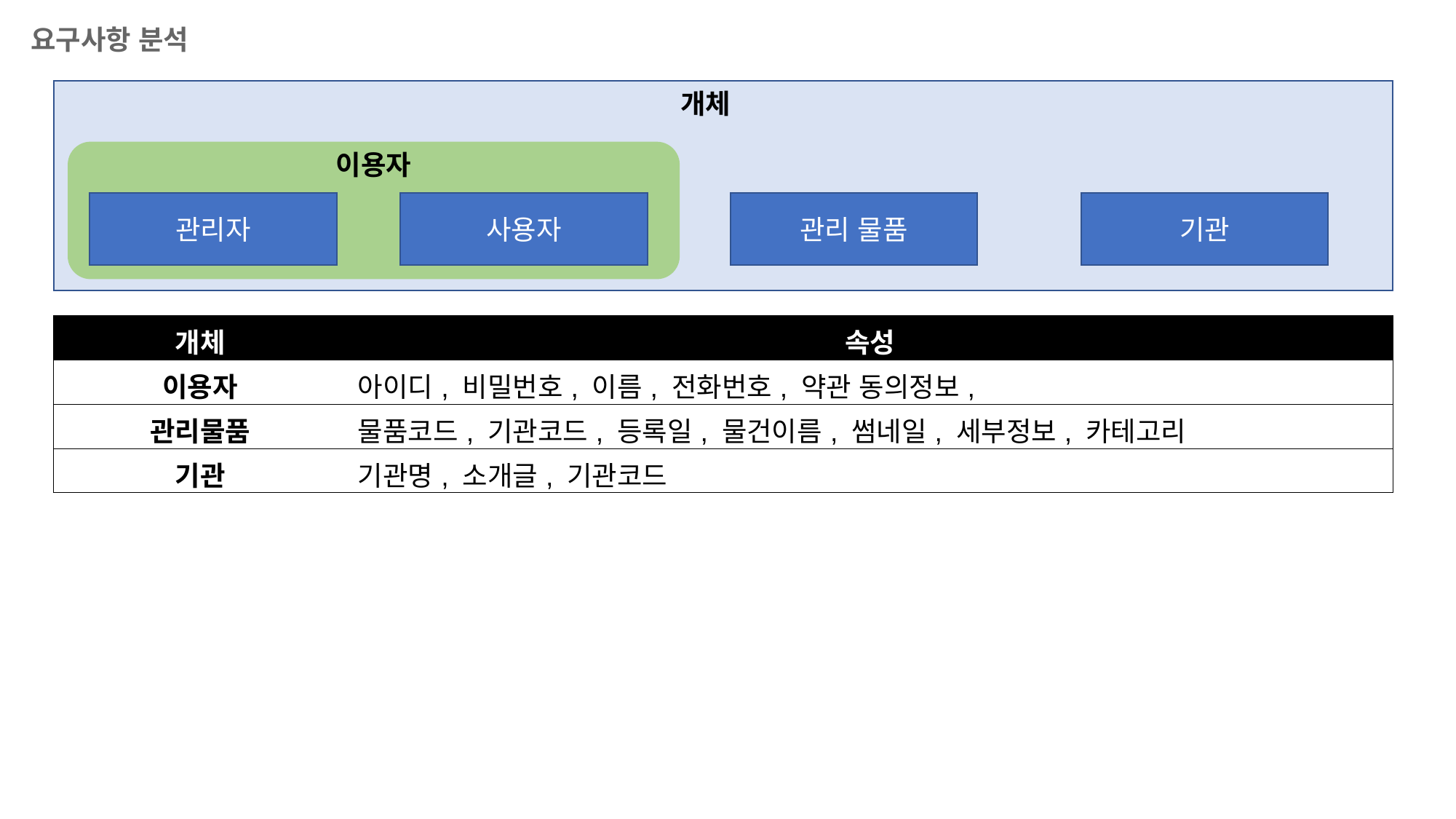

요구사항 분석

개체

이용자
관리자
사용자
관리 물품
기관
| 개체 | 속성 |
| --- | --- |
| 이용자 | 아이디, 비밀번호, 이름, 전화번호, 약관 동의정보, |
| 관리물품 | 물품코드, 기관코드, 등록일, 물건이름, 썸네일, 세부정보, 카테고리 |
| 기관 | 기관명, 소개글, 기관코드 |